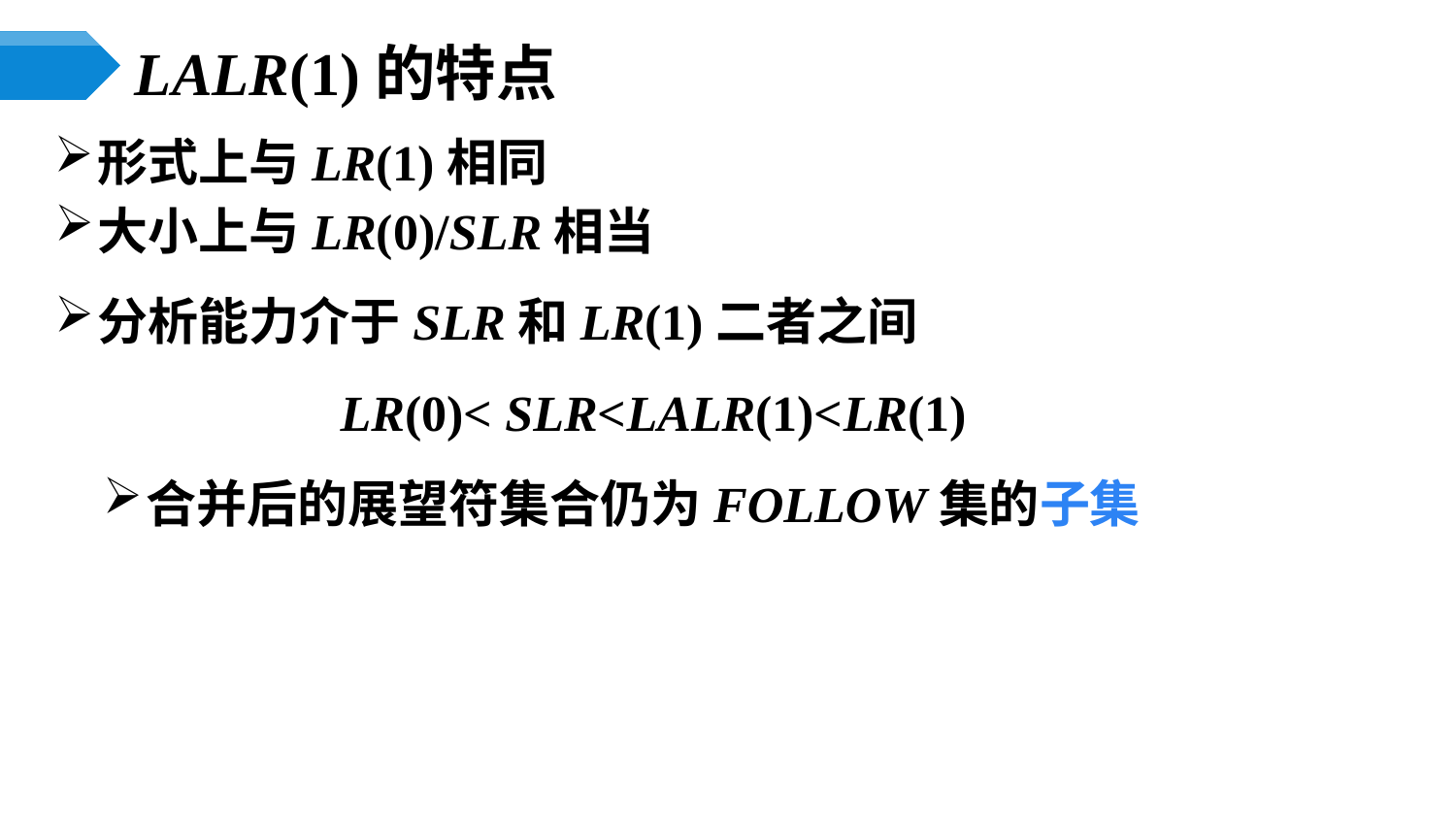

# LALR(1)的特点
形式上与LR(1)相同
大小上与LR(0)/SLR相当
分析能力介于SLR和LR(1)二者之间
LR(0)< SLR<LALR(1)<LR(1)
合并后的展望符集合仍为FOLLOW集的子集